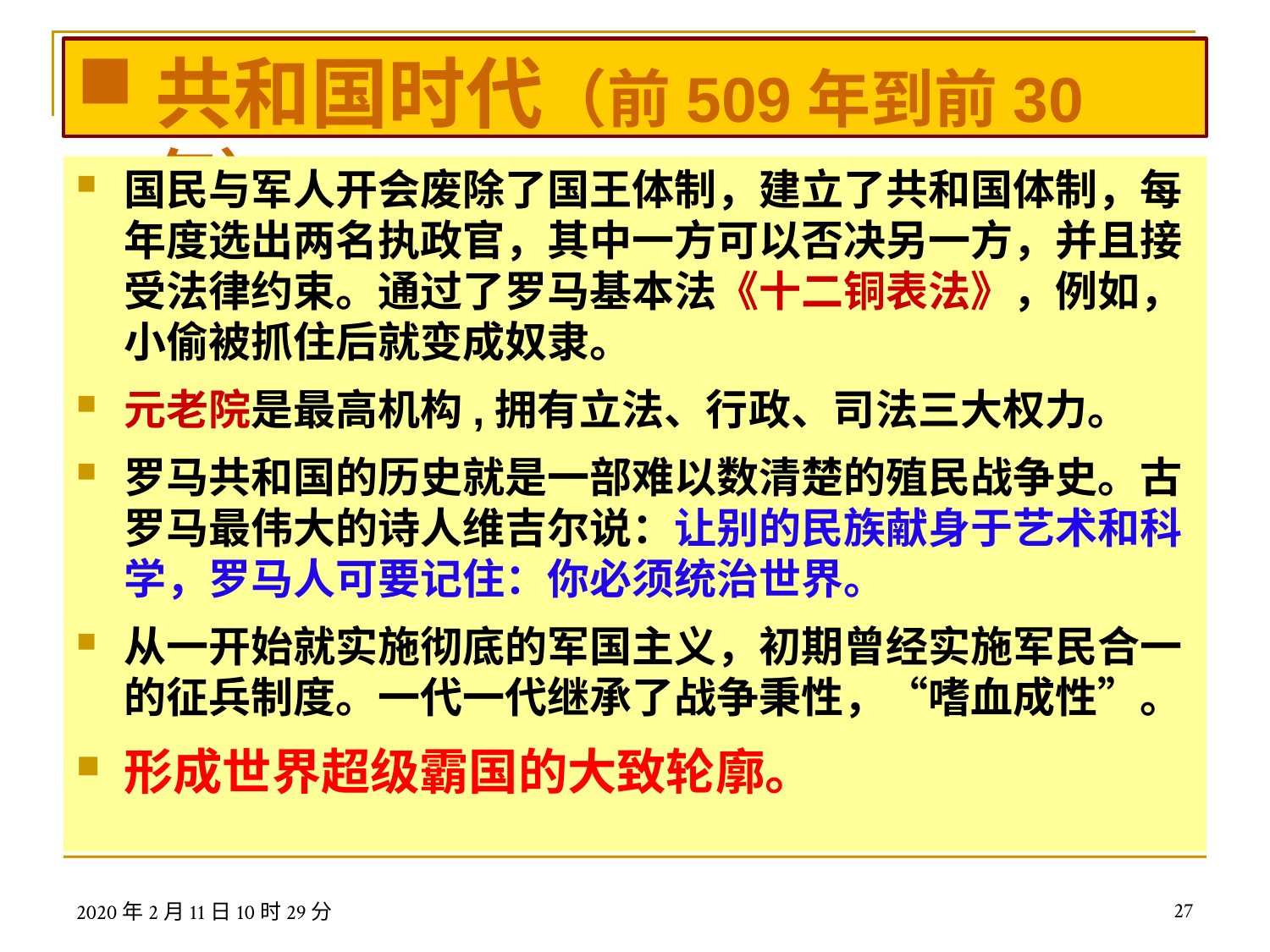

# 共和国时代（前509年到前30年）
国民与军人开会废除了国王体制，建立了共和国体制，每年度选出两名执政官，其中一方可以否决另一方，并且接受法律约束。通过了罗马基本法《十二铜表法》，例如，小偷被抓住后就变成奴隶。
元老院是最高机构,拥有立法、行政、司法三大权力。
罗马共和国的历史就是一部难以数清楚的殖民战争史。古罗马最伟大的诗人维吉尔说：让别的民族献身于艺术和科学，罗马人可要记住：你必须统治世界。
从一开始就实施彻底的军国主义，初期曾经实施军民合一的征兵制度。一代一代继承了战争秉性，“嗜血成性”。
形成世界超级霸国的大致轮廓。
2020年2月11日10时29分
27